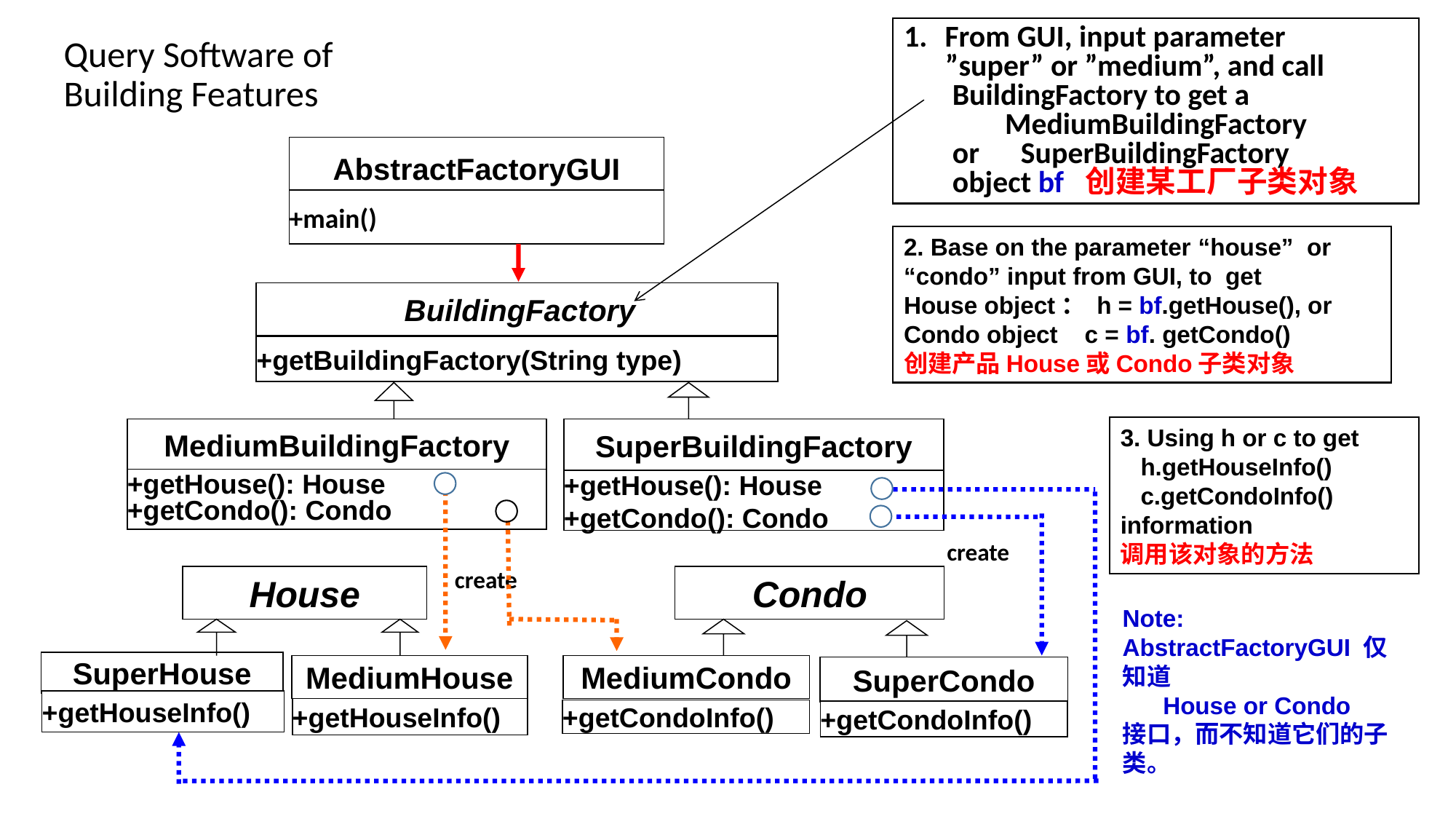

From GUI, input parameter
      ”super” or ”medium”, and call
       BuildingFactory to get a
MediumBuildingFactory
       or      SuperBuildingFactory
       object bf  创建某工厂子类对象
# Query Software of Building Features
AbstractFactoryGUI
+main()
2. Base on the parameter “house”  or “condo” input from GUI, to  get
House object： h = bf.getHouse(), or
Condo object    c = bf. getCondo()
创建产品House或Condo子类对象

 BuildingFactory
+getBuildingFactory(String type)

3. Using h or c to get
   h.getHouseInfo()
   c.getCondoInfo()
information
调用该对象的方法
MediumBuildingFactory
SuperBuildingFactory
+getHouse(): House
+getCondo(): Condo
+getHouse(): House
+getCondo(): Condo

create
create
House
Condo
Note: AbstractFactoryGUI 仅知道
      House or Condo
接口，而不知道它们的子类。

SuperHouse
MediumHouse
MediumCondo
SuperCondo
+getHouseInfo()
+getHouseInfo()
+getCondoInfo()
+getCondoInfo()